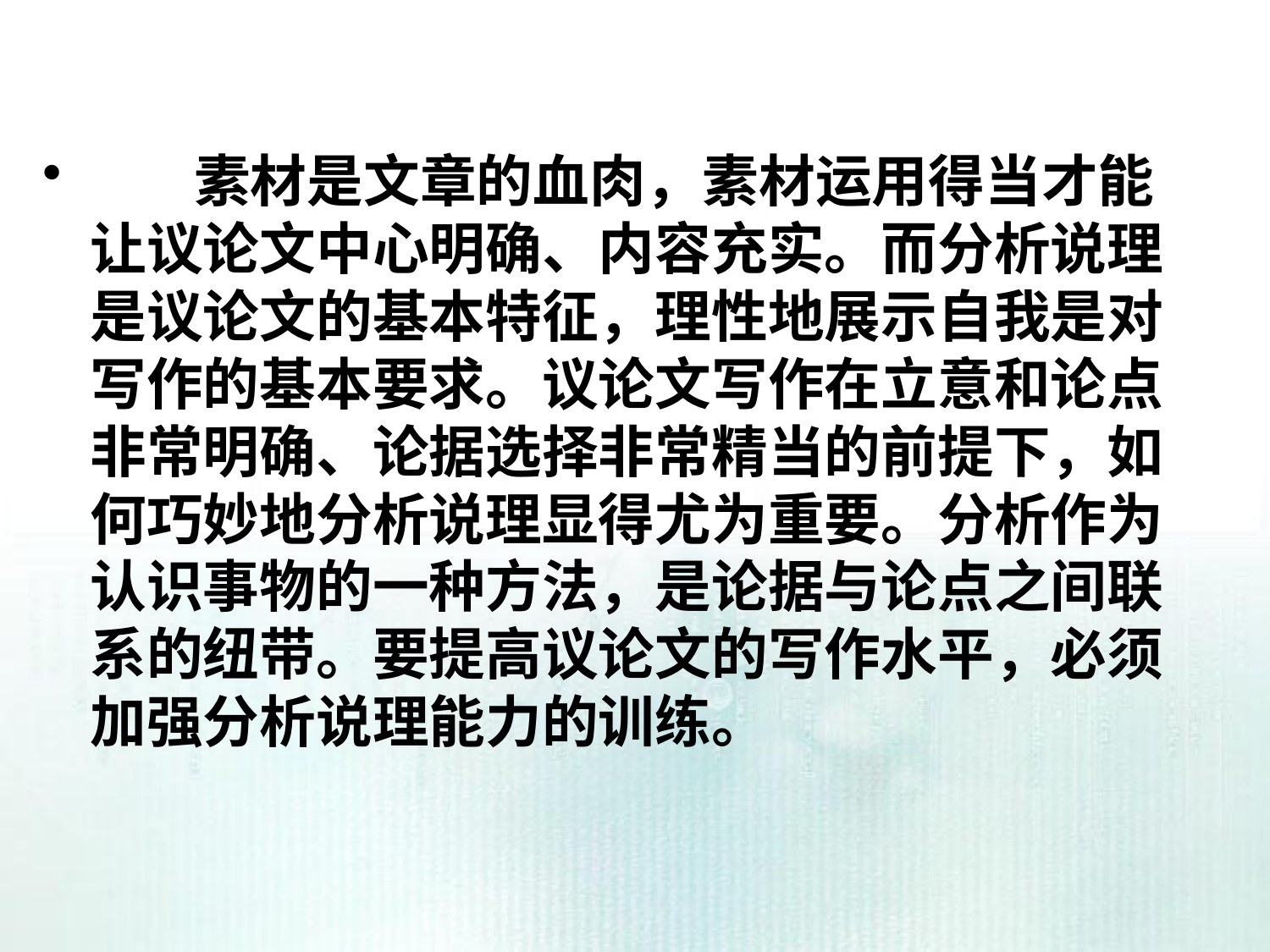

#
       素材是文章的血肉，素材运用得当才能让议论文中心明确、内容充实。而分析说理是议论文的基本特征，理性地展示自我是对写作的基本要求。议论文写作在立意和论点非常明确、论据选择非常精当的前提下，如何巧妙地分析说理显得尤为重要。分析作为认识事物的一种方法，是论据与论点之间联系的纽带。要提高议论文的写作水平，必须加强分析说理能力的训练。